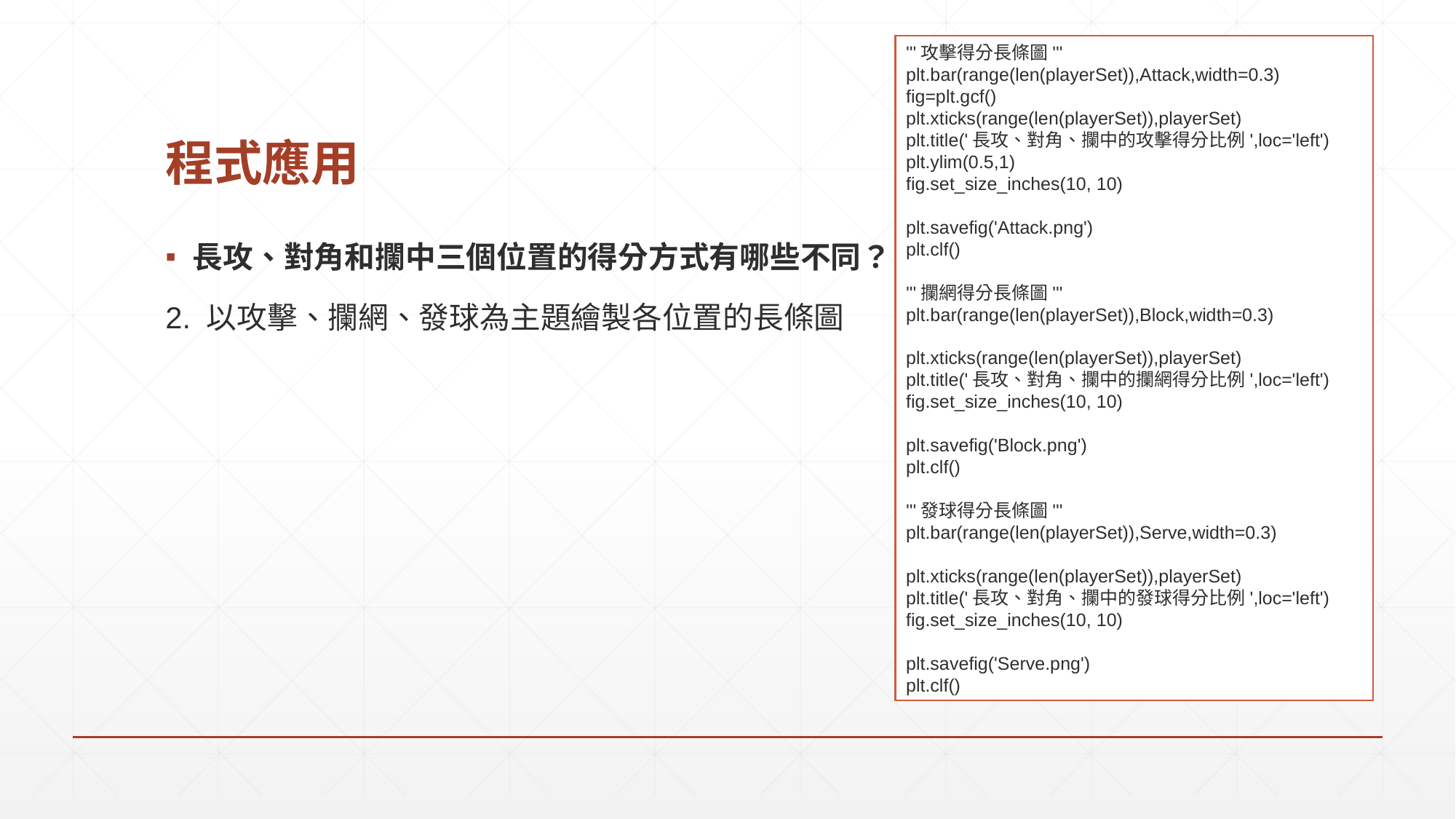

'''攻擊得分長條圖'''
plt.bar(range(len(playerSet)),Attack,width=0.3)
fig=plt.gcf()
plt.xticks(range(len(playerSet)),playerSet)
plt.title('長攻、對角、攔中的攻擊得分比例',loc='left')
plt.ylim(0.5,1)
fig.set_size_inches(10, 10)

plt.savefig('Attack.png')
plt.clf()

'''攔網得分長條圖'''
plt.bar(range(len(playerSet)),Block,width=0.3)

plt.xticks(range(len(playerSet)),playerSet)
plt.title('長攻、對角、攔中的攔網得分比例',loc='left')
fig.set_size_inches(10, 10)

plt.savefig('Block.png')
plt.clf()

'''發球得分長條圖'''
plt.bar(range(len(playerSet)),Serve,width=0.3)

plt.xticks(range(len(playerSet)),playerSet)
plt.title('長攻、對角、攔中的發球得分比例',loc='left')
fig.set_size_inches(10, 10)

plt.savefig('Serve.png')
plt.clf()
# 程式應用
長攻、對角和攔中三個位置的得分方式有哪些不同？
2. 以攻擊、攔網、發球為主題繪製各位置的長條圖